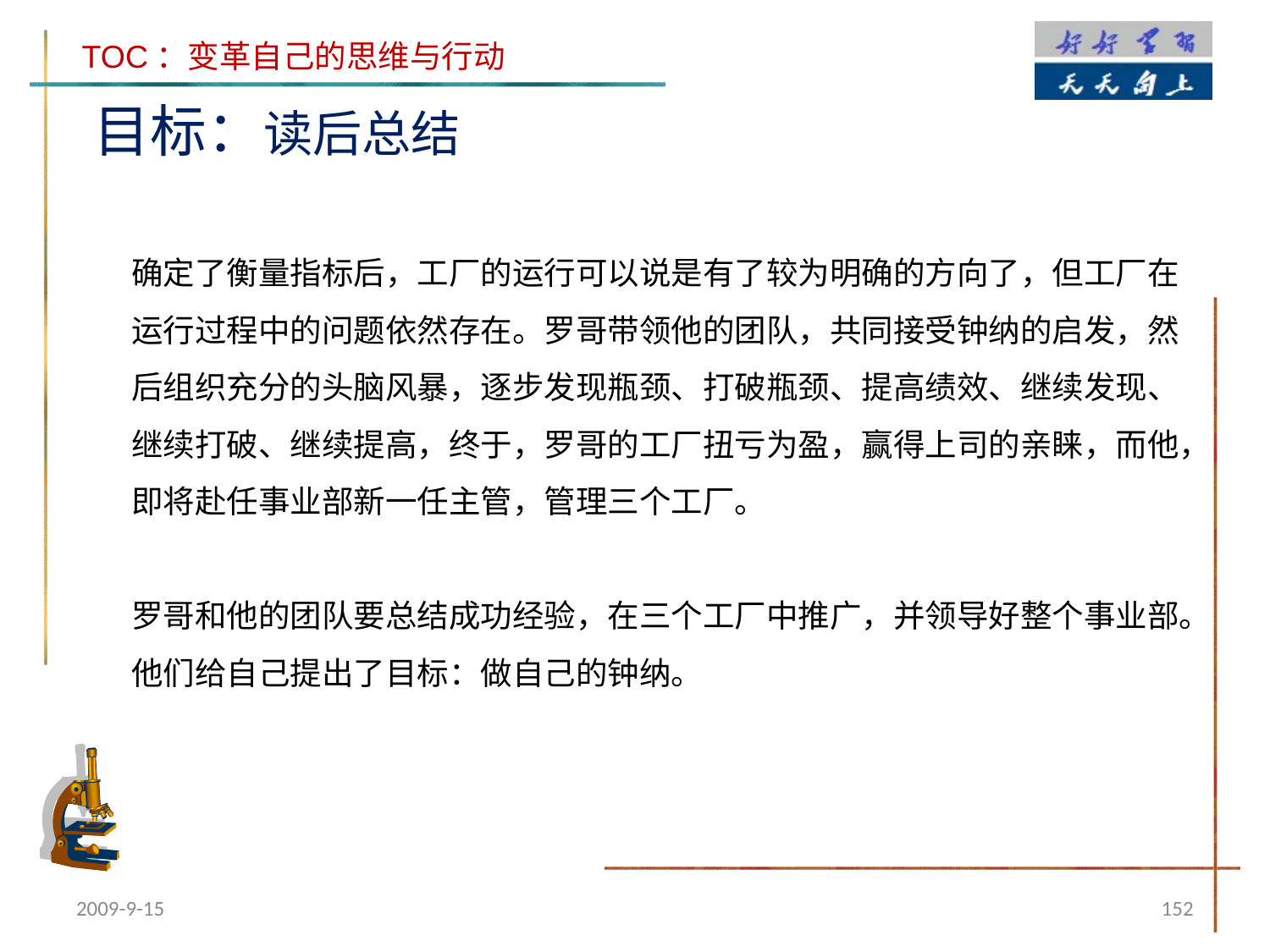

目标：读后总结
确定了衡量指标后，工厂的运行可以说是有了较为明确的方向了，但工厂在运行过程中的问题依然存在。罗哥带领他的团队，共同接受钟纳的启发，然后组织充分的头脑风暴，逐步发现瓶颈、打破瓶颈、提高绩效、继续发现、继续打破、继续提高，终于，罗哥的工厂扭亏为盈，赢得上司的亲睐，而他，即将赴任事业部新一任主管，管理三个工厂。

罗哥和他的团队要总结成功经验，在三个工厂中推广，并领导好整个事业部。他们给自己提出了目标：做自己的钟纳。
2009-9-15
152